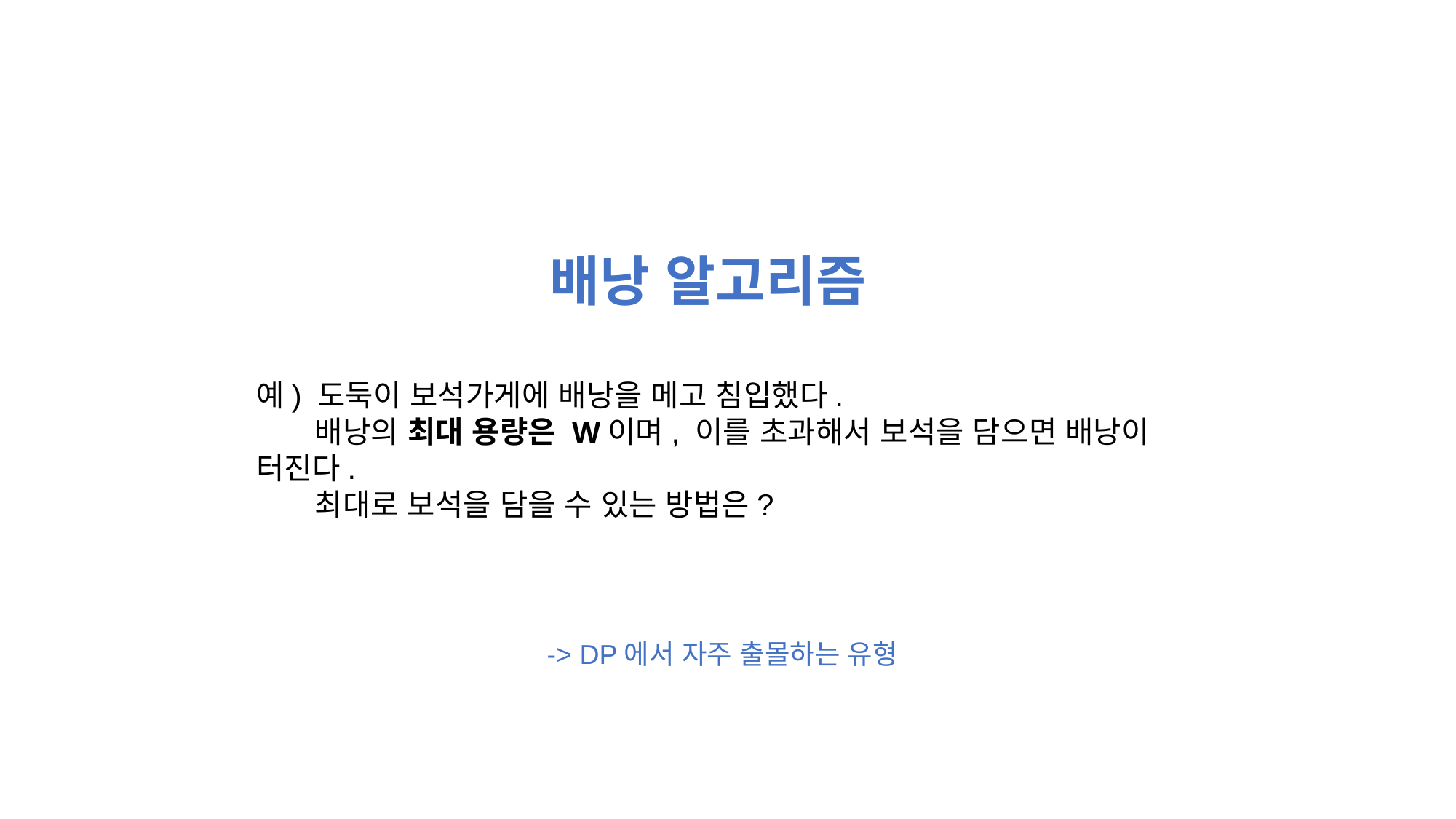

배낭 알고리즘
예) 도둑이 보석가게에 배낭을 메고 침입했다.
      배낭의 최대 용량은 W이며, 이를 초과해서 보석을 담으면 배낭이 터진다.
      최대로 보석을 담을 수 있는 방법은?
-> DP에서 자주 출몰하는 유형